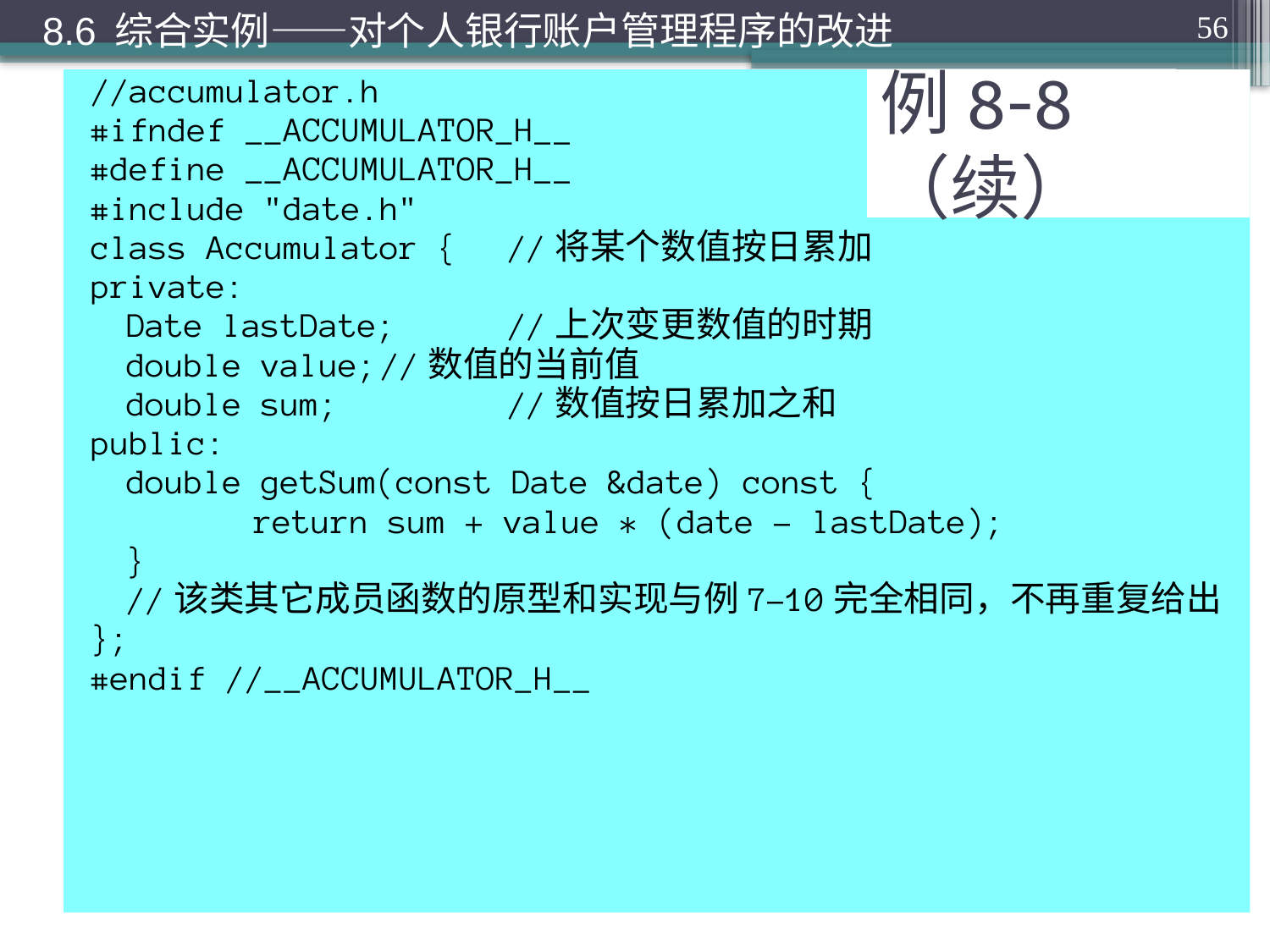

8.6 综合实例——对个人银行账户管理程序的改进
56
//accumulator.h
#ifndef __ACCUMULATOR_H__
#define __ACCUMULATOR_H__
#include "date.h"
class Accumulator {	//将某个数值按日累加
private:
	Date lastDate;	//上次变更数值的时期
	double value;	//数值的当前值
	double sum;		//数值按日累加之和
public:
	double getSum(const Date &date) const {
		return sum + value * (date - lastDate);
	}
	//该类其它成员函数的原型和实现与例7-10完全相同，不再重复给出
};
#endif //__ACCUMULATOR_H__

# 例8-8（续）